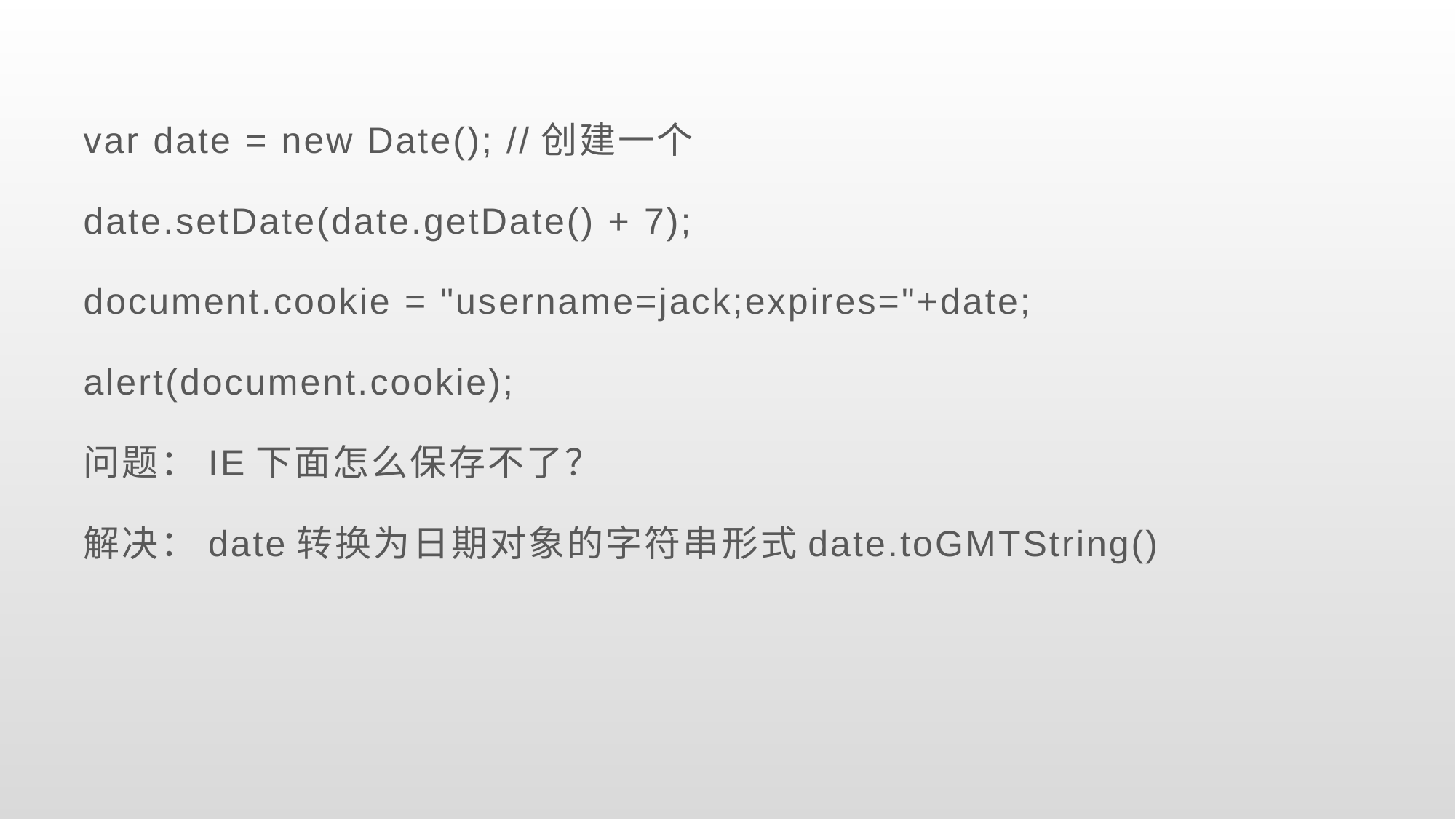

var date = new Date(); //创建一个
date.setDate(date.getDate() + 7);
document.cookie = "username=jack;expires="+date;
alert(document.cookie);
问题：IE下面怎么保存不了？
解决：date转换为日期对象的字符串形式date.toGMTString()